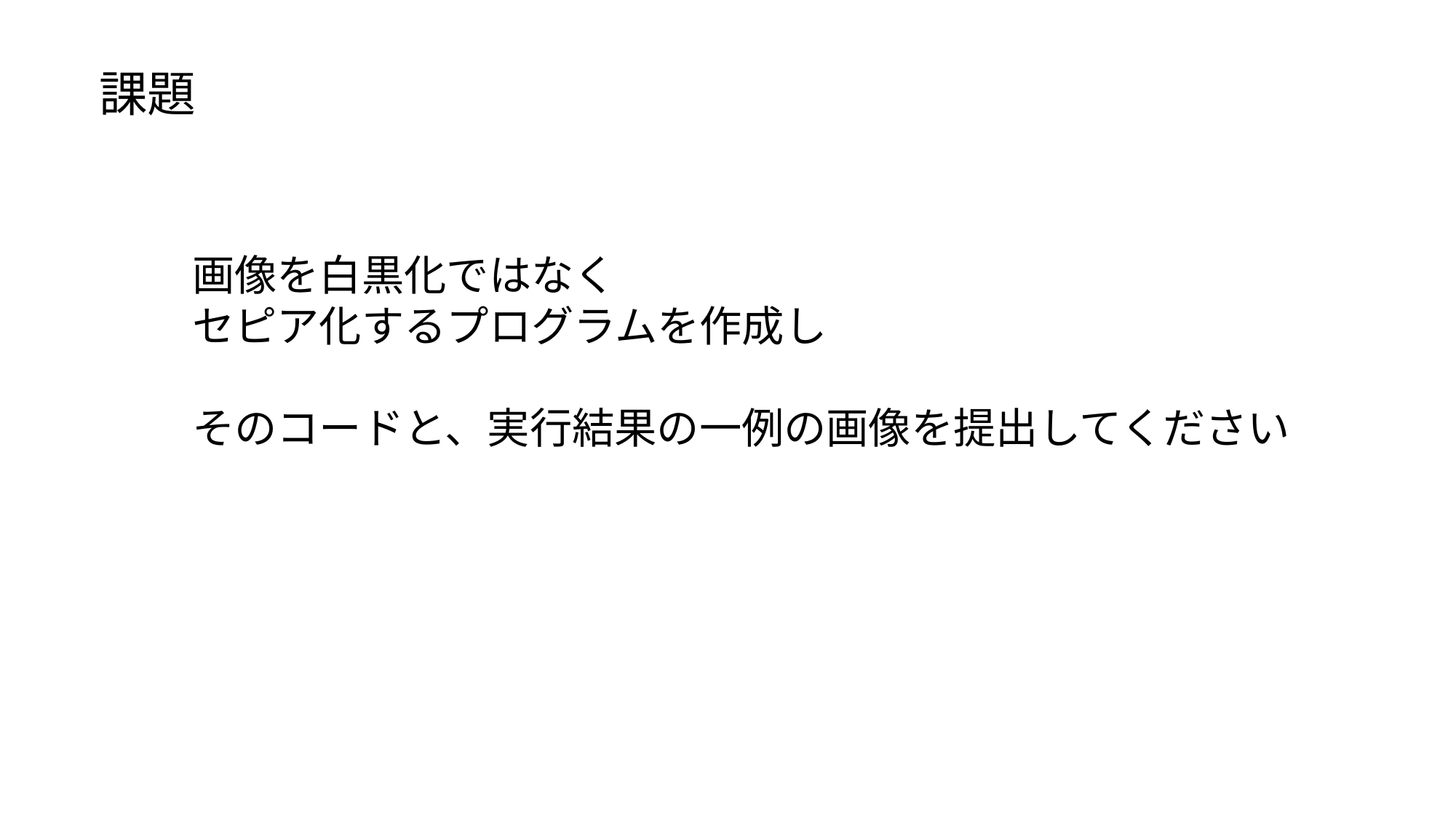

課題
画像を白黒化ではなく
セピア化するプログラムを作成し

そのコードと、実行結果の一例の画像を提出してください